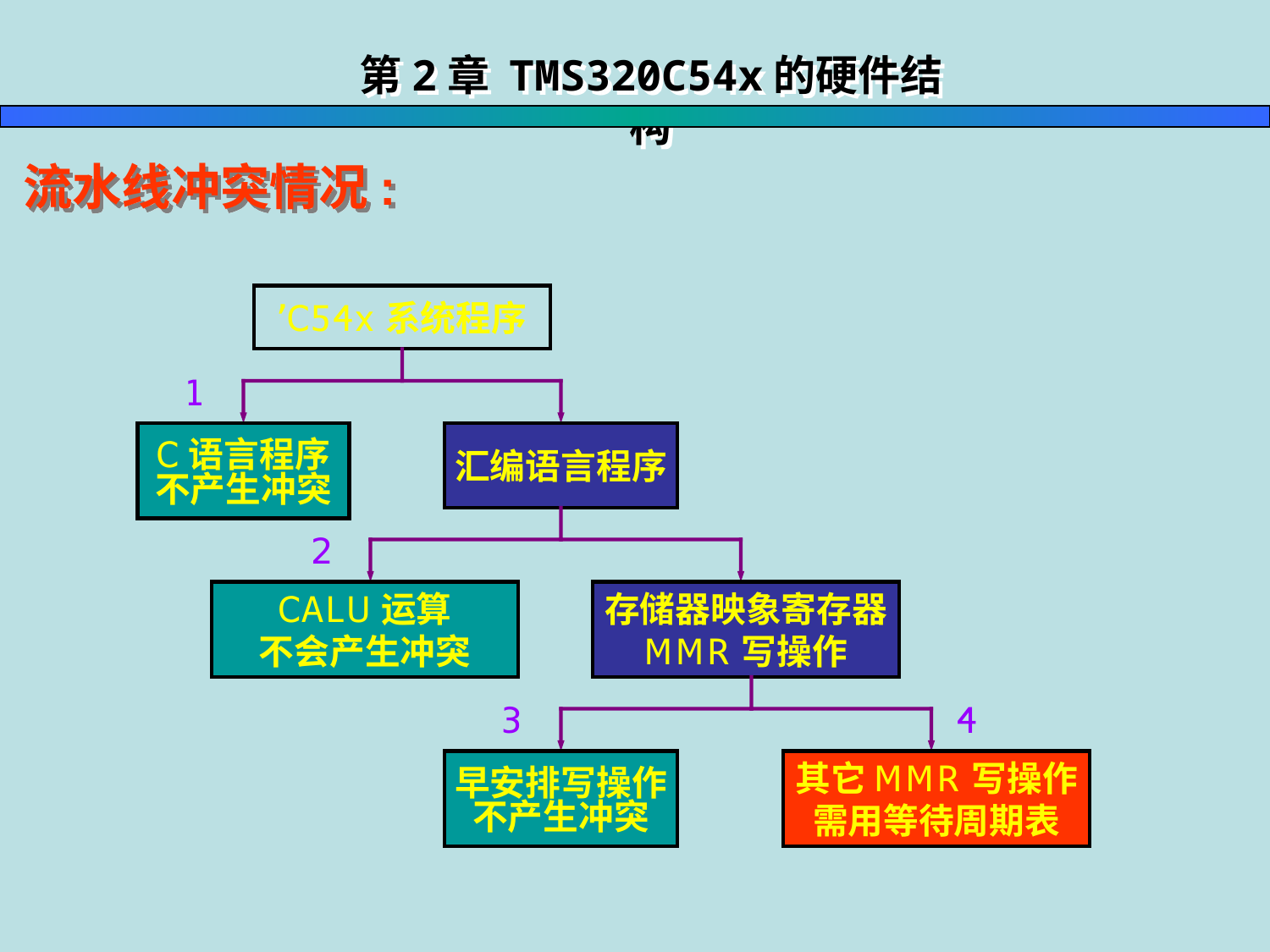

第2章 TMS320C54x的硬件结构

流水线冲突情况:
’C54x系统程序

1

C语言程序
不产生冲突
汇编语言程序

2

CALU运算
不会产生冲突
存储器映象寄存器
MMR写操作

3
4

早安排写操作
不产生冲突
其它MMR写操作
需用等待周期表
162